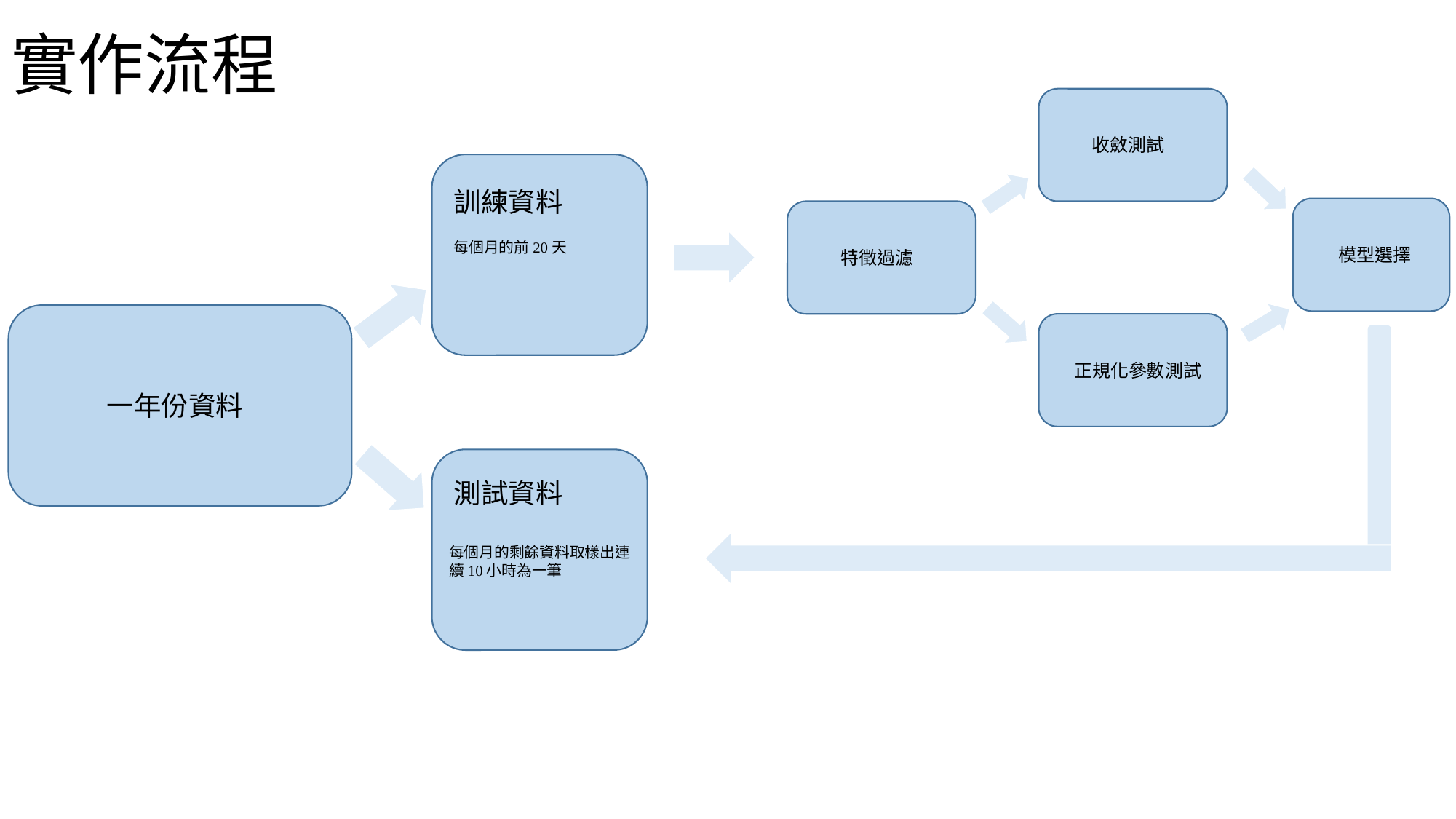

# 實作流程

收斂測試

訓練資料
每個月的前20天
每個月的剩餘資料取樣出連續10小時為一筆

模型選擇

特徵過濾

一年份資料

正規化參數測試

測試資料